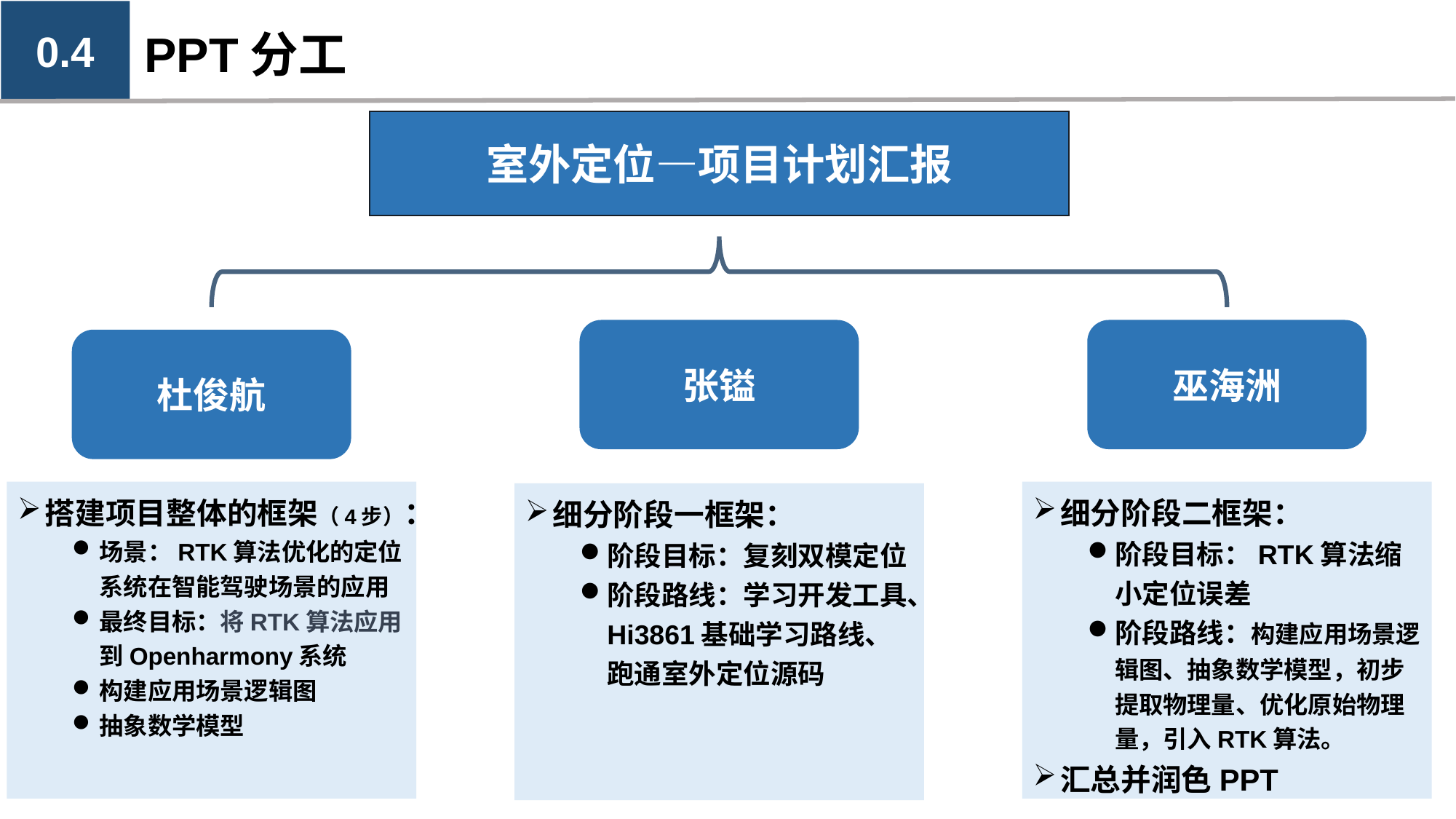

0.4
PPT分工
室外定位—项目计划汇报
张镒
巫海洲
杜俊航
细分阶段二框架：
阶段目标：RTK算法缩小定位误差
阶段路线：构建应用场景逻辑图、抽象数学模型，初步提取物理量、优化原始物理量，引入RTK算法。
汇总并润色PPT
搭建项目整体的框架（4步）：
场景：RTK算法优化的定位系统在智能驾驶场景的应用
最终目标：将RTK算法应用到Openharmony系统
构建应用场景逻辑图
抽象数学模型

细分阶段一框架：
阶段目标：复刻双模定位
阶段路线：学习开发工具、Hi3861基础学习路线、跑通室外定位源码